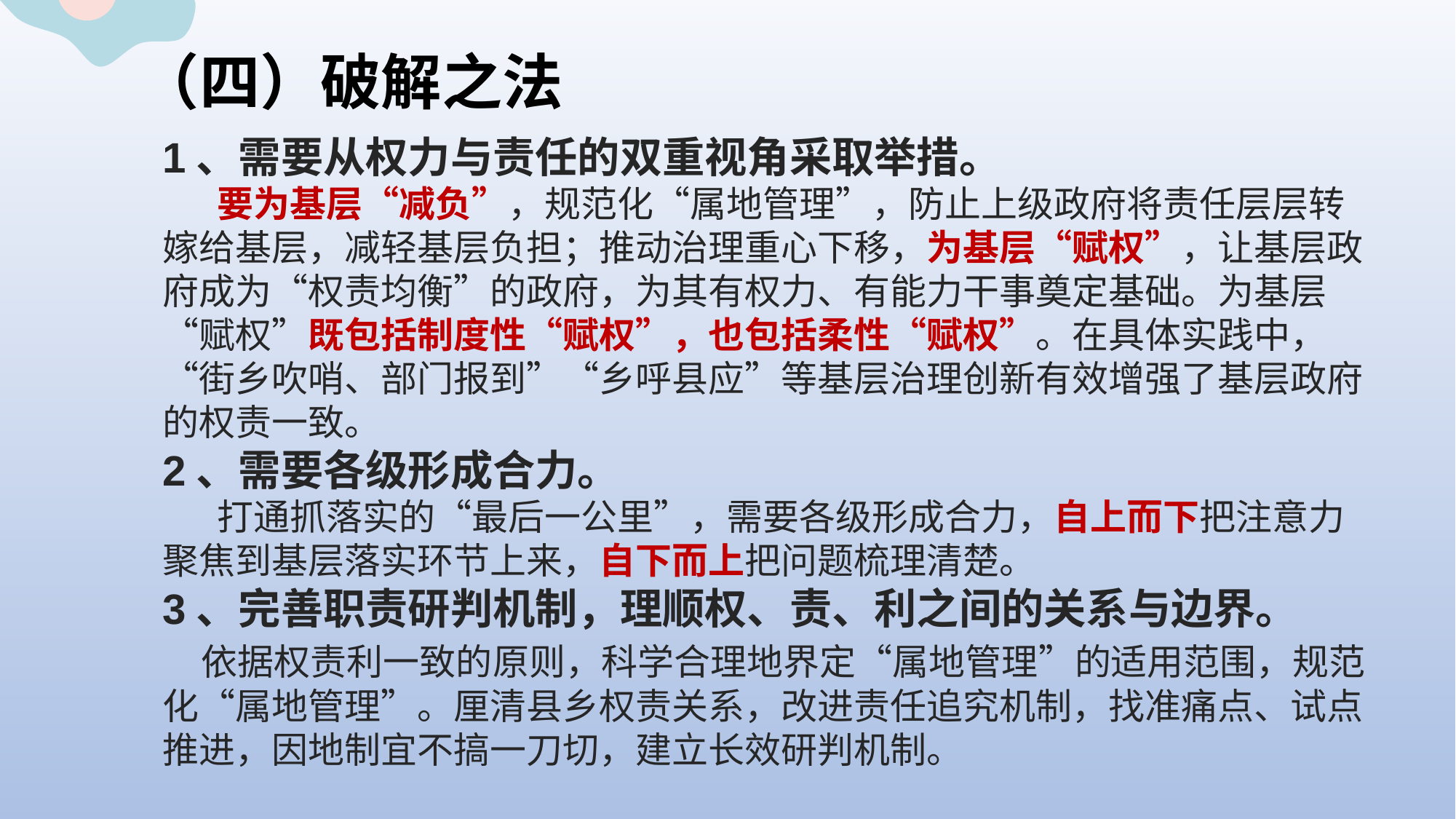

# （四）破解之法
1、需要从权力与责任的双重视角采取举措。
要为基层“减负”，规范化“属地管理”，防止上级政府将责任层层转嫁给基层，减轻基层负担；推动治理重心下移，为基层“赋权”，让基层政府成为“权责均衡”的政府，为其有权力、有能力干事奠定基础。为基层“赋权”既包括制度性“赋权”，也包括柔性“赋权”。在具体实践中，“街乡吹哨、部门报到”“乡呼县应”等基层治理创新有效增强了基层政府的权责一致。
2、需要各级形成合力。
打通抓落实的“最后一公里”，需要各级形成合力，自上而下把注意力聚焦到基层落实环节上来，自下而上把问题梳理清楚。
3、完善职责研判机制，理顺权、责、利之间的关系与边界。
   依据权责利一致的原则，科学合理地界定“属地管理”的适用范围，规范化“属地管理”。厘清县乡权责关系，改进责任追究机制，找准痛点、试点推进，因地制宜不搞一刀切，建立长效研判机制。